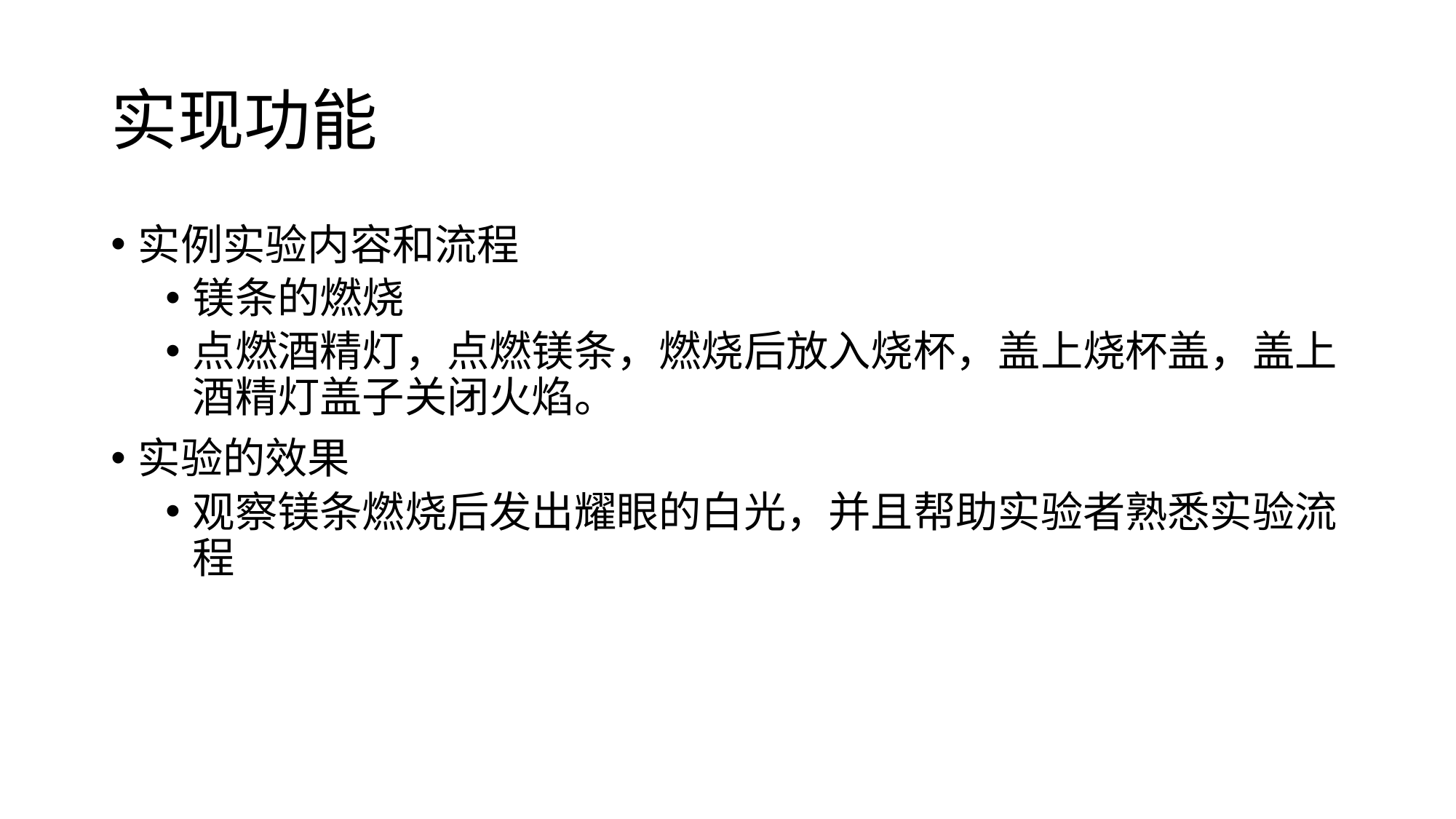

# 实现功能
实例实验内容和流程
镁条的燃烧
点燃酒精灯，点燃镁条，燃烧后放入烧杯，盖上烧杯盖，盖上酒精灯盖子关闭火焰。
实验的效果
观察镁条燃烧后发出耀眼的白光，并且帮助实验者熟悉实验流程